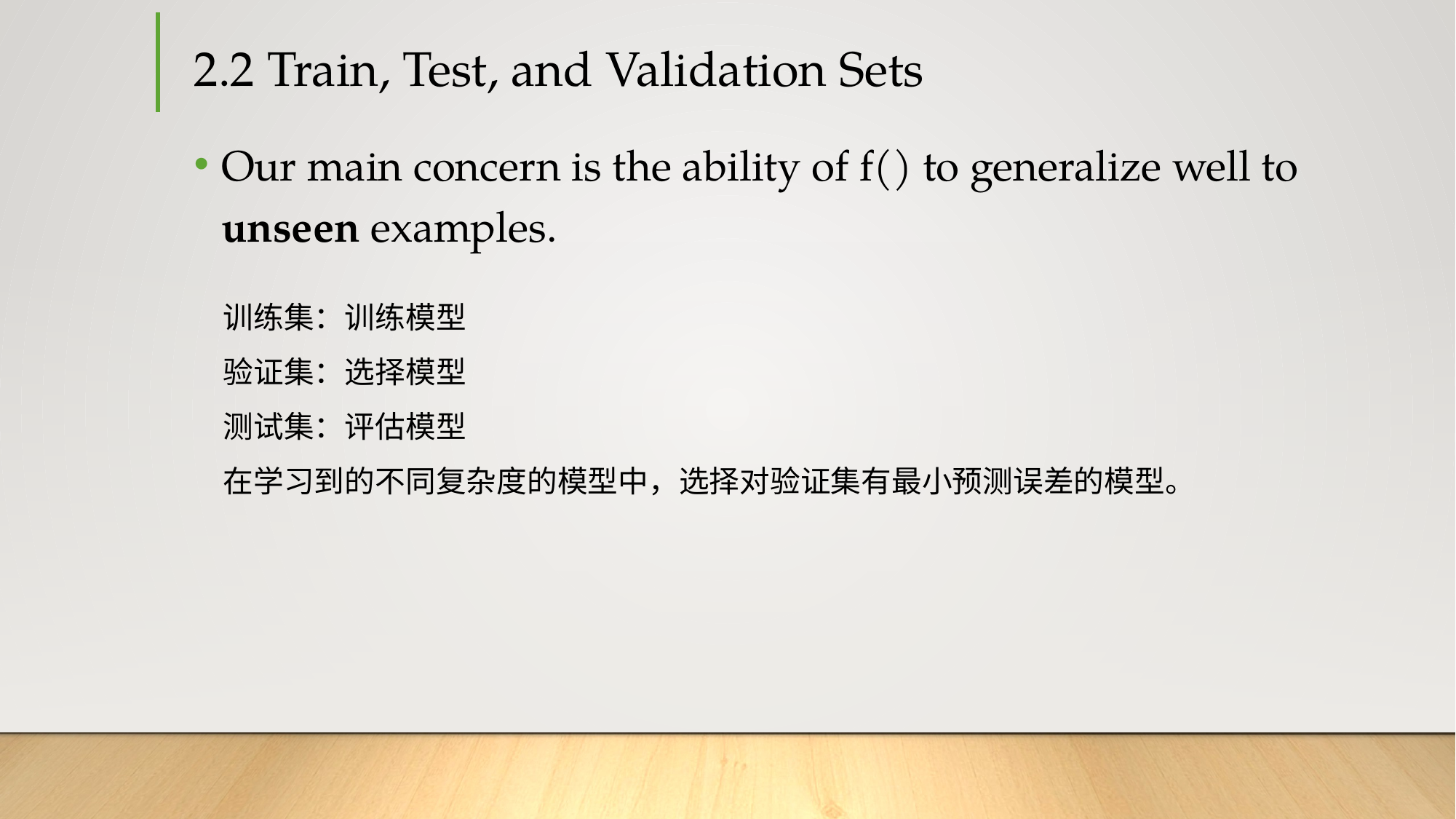

# 2.2 Train, Test, and Validation Sets
Our main concern is the ability of f() to generalize well to unseen examples.
训练集：训练模型
验证集：选择模型
测试集：评估模型
在学习到的不同复杂度的模型中，选择对验证集有最小预测误差的模型。